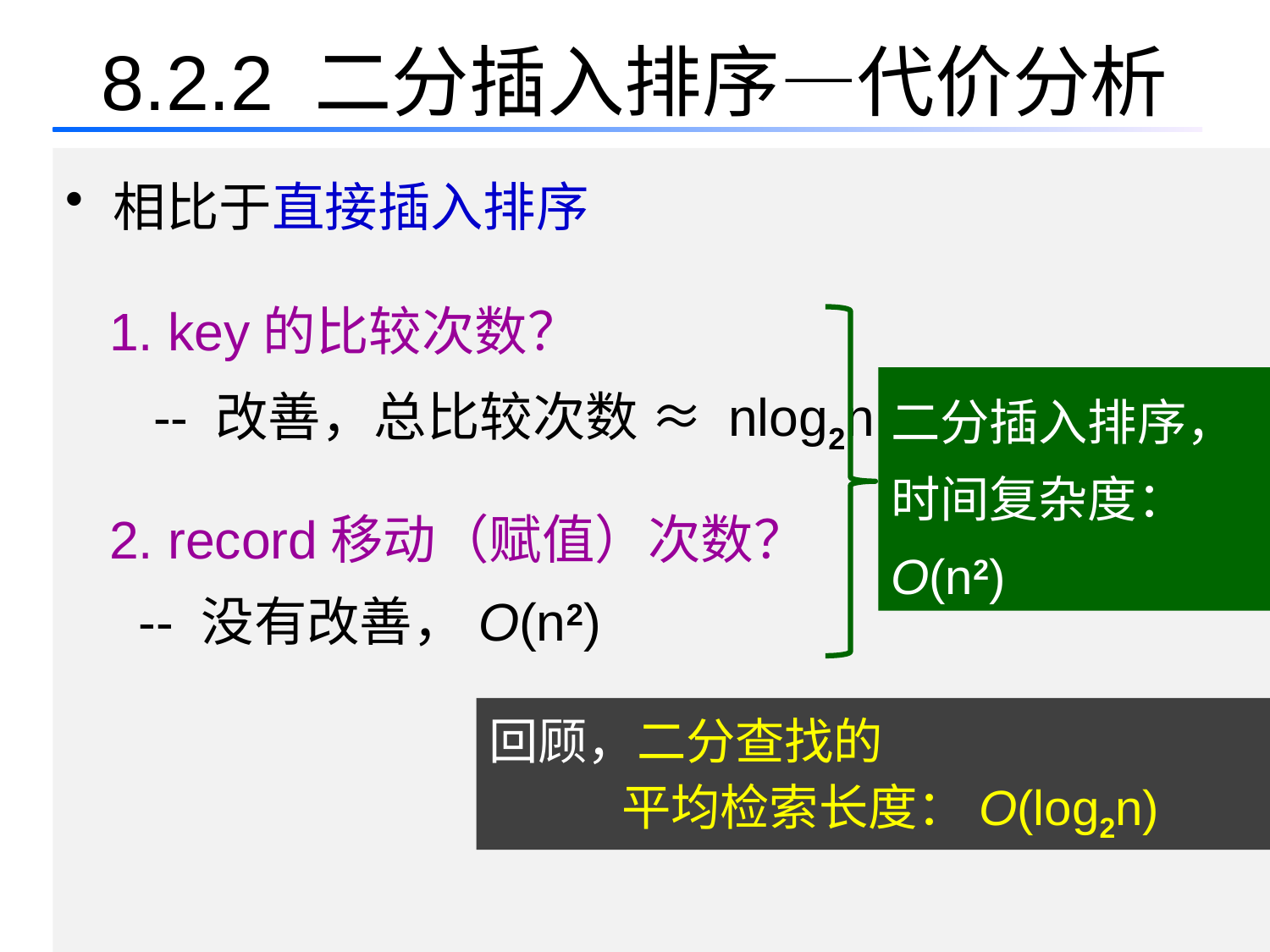

# 8.2.2 二分插入排序—代价分析

相比于直接插入排序
   1. key的比较次数？
      -- 改善，总比较次数 ≈ nlog2n
   2. record移动（赋值）次数？
     -- 没有改善，O(n2)

二分插入排序，
时间复杂度：
O(n2)
回顾，二分查找的
           平均检索长度：O(log2n)